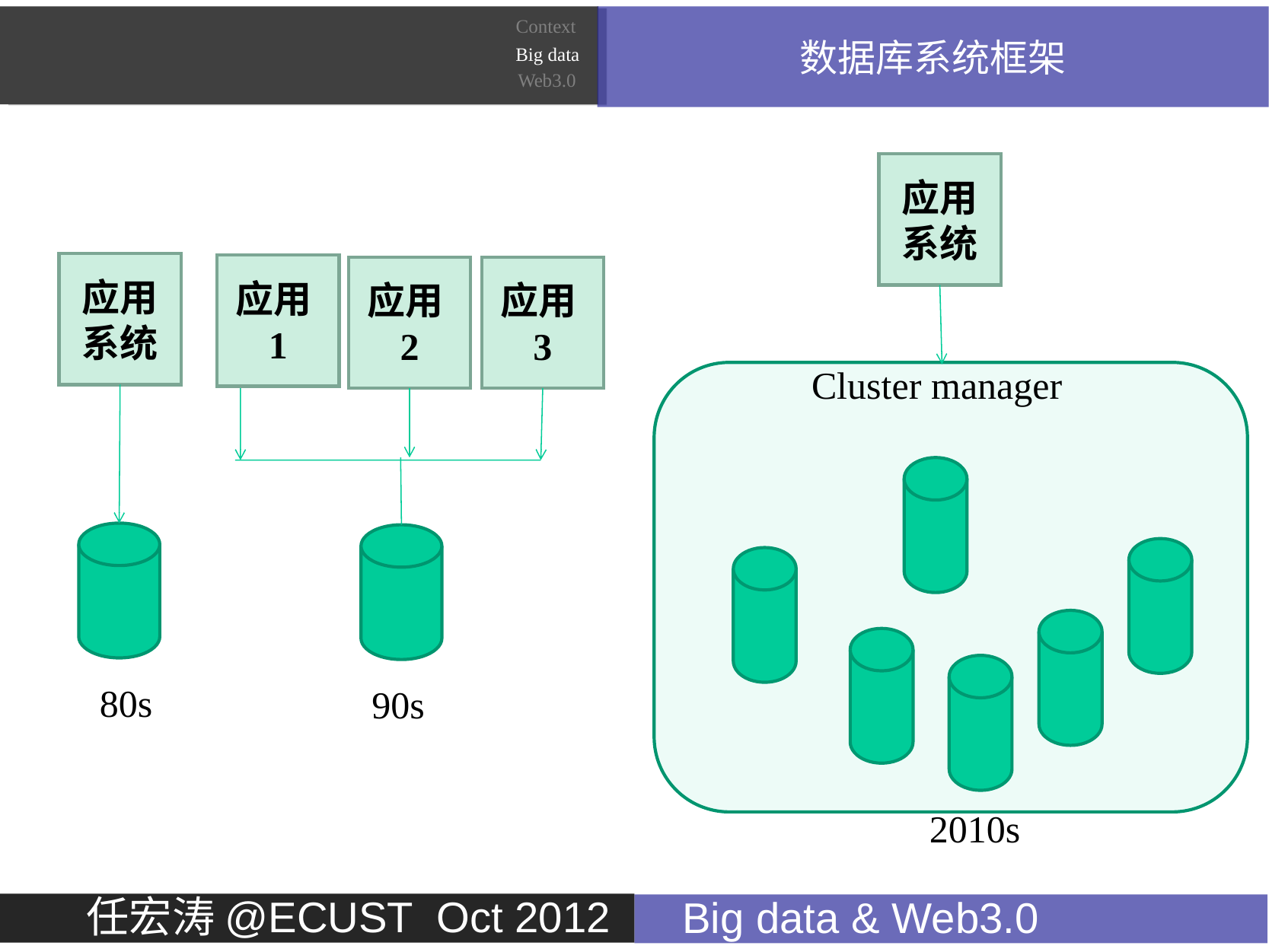

数据库系统框架
Context
Big data
Web3.0
应用系统
应用系统
应用1
应用2
应用3
Cluster manager

80s
90s
2010s
        任宏涛@ECUST  Oct 2012
    Big data & Web3.0